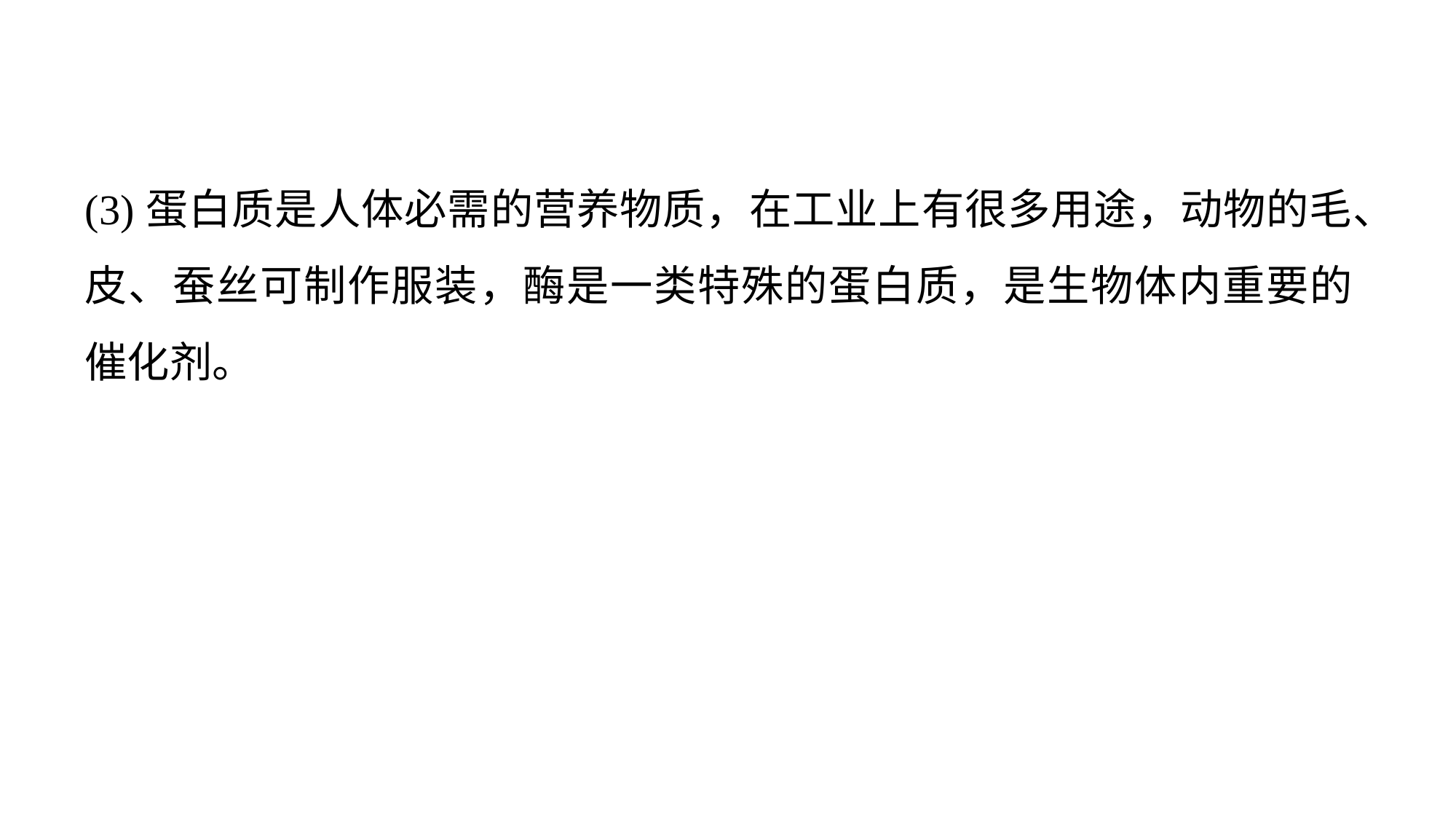

(3)蛋白质是人体必需的营养物质，在工业上有很多用途，动物的毛、皮、蚕丝可制作服装，酶是一类特殊的蛋白质，是生物体内重要的催化剂。